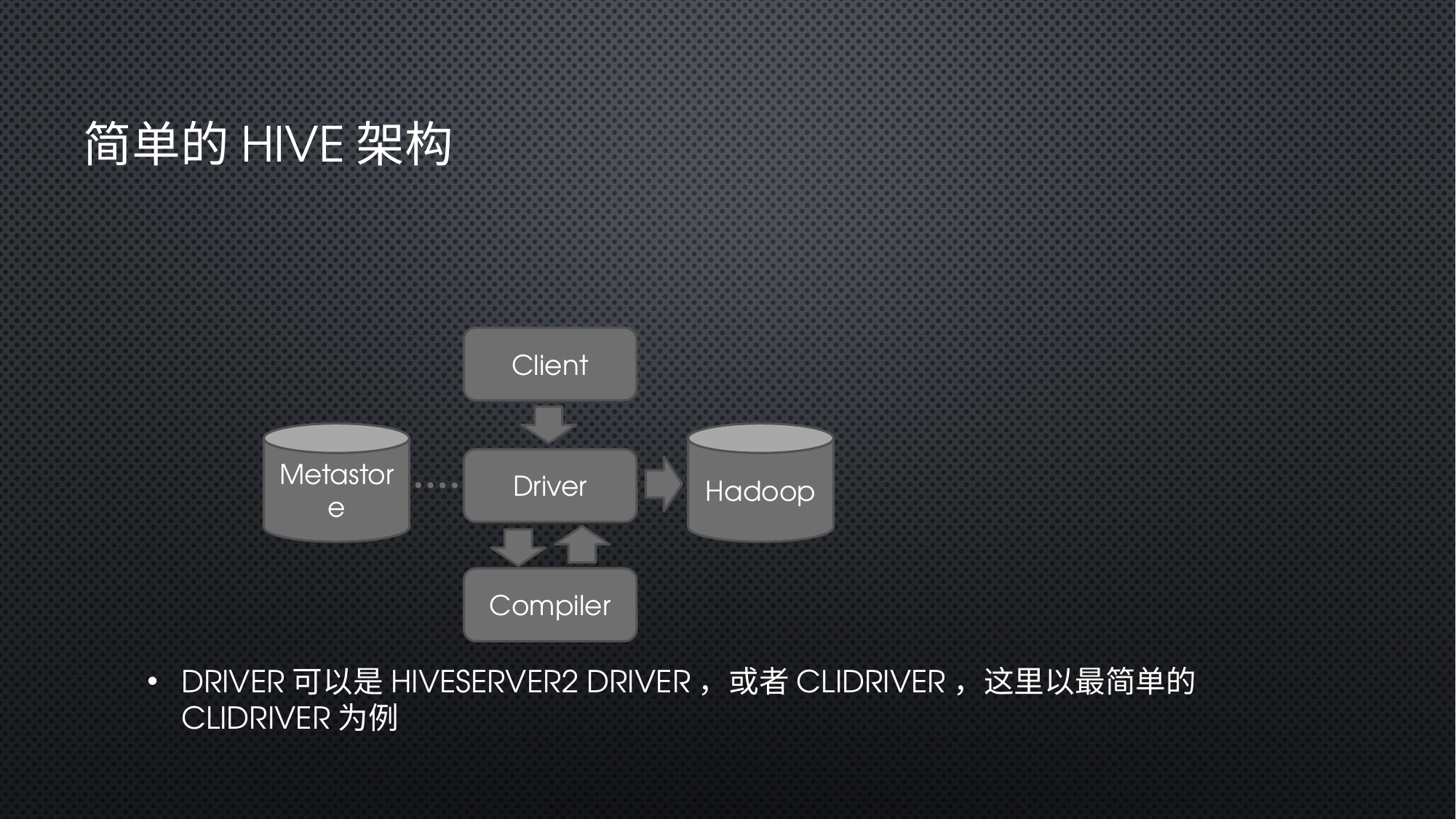

# 简单的Hive架构
Client

Metastore
Hadoop
Driver

Compiler
Driver可以是HiveServer2 Driver，或者CliDriver，这里以最简单的CliDriver为例